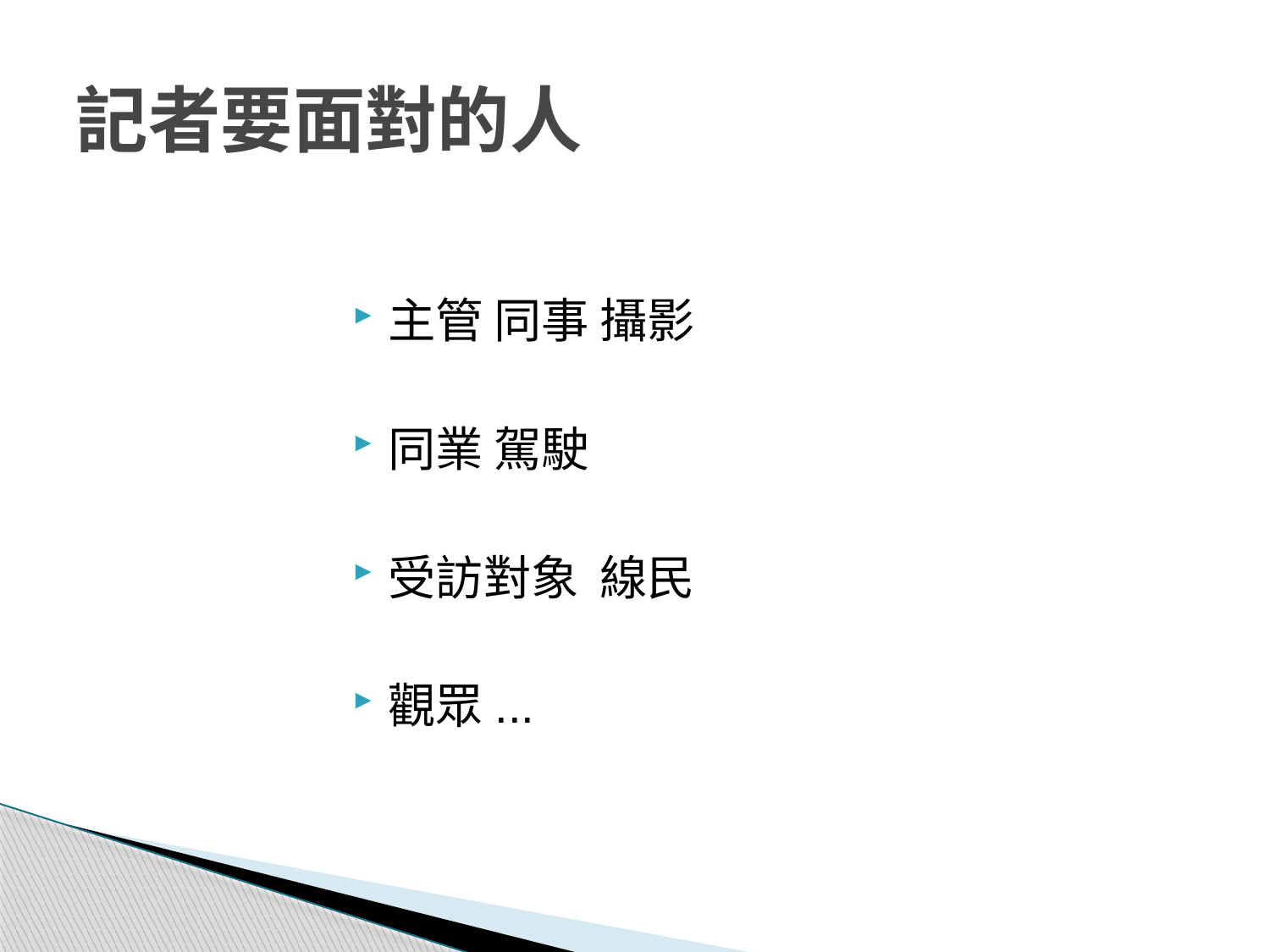

# 記者要面對的人

主管 同事 攝影

同業 駕駛

受訪對象  線民

觀眾...